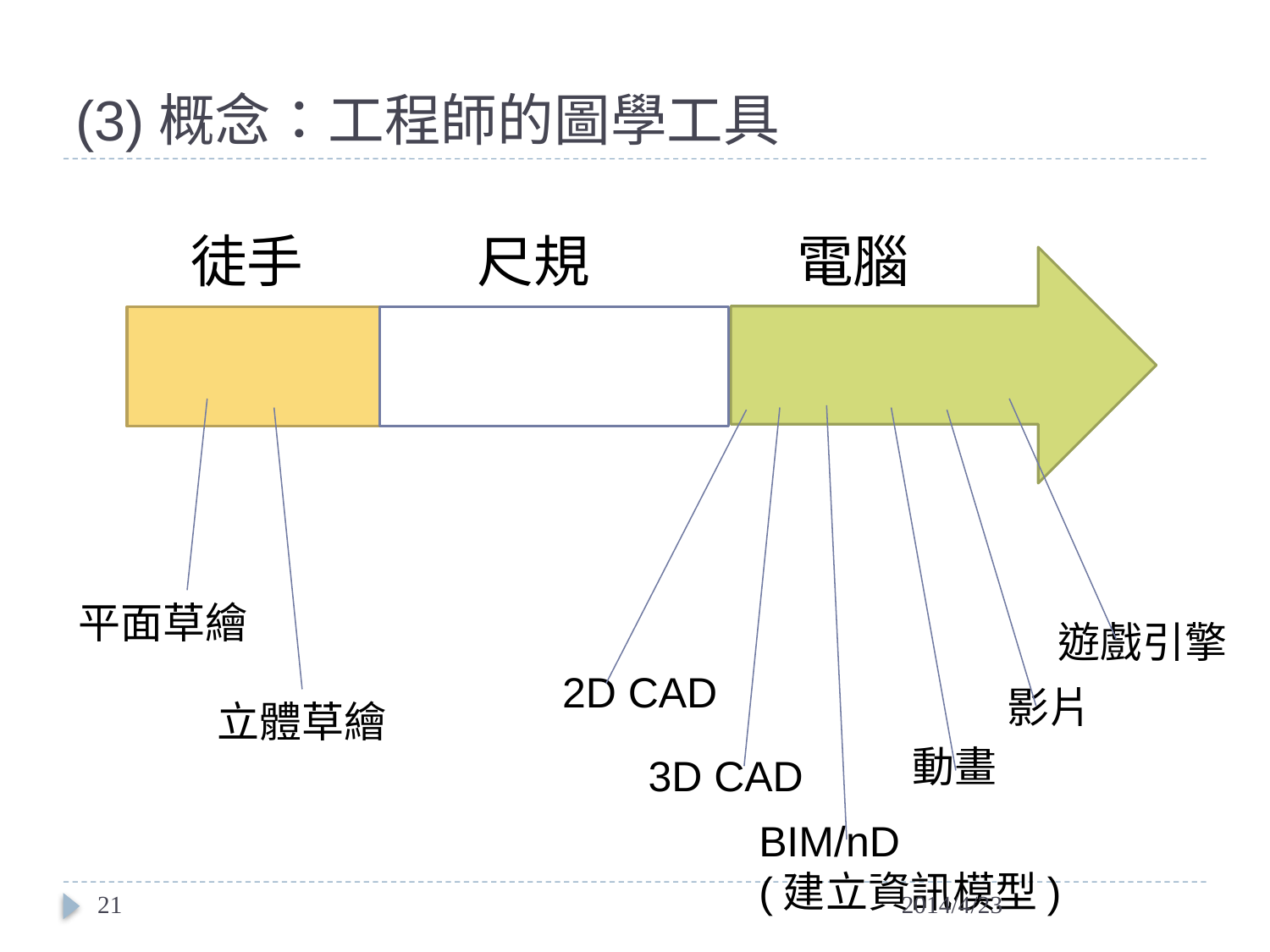

# (3)概念：工程師的圖學工具
徒手
尺規
電腦

平面草繪
遊戲引擎
2D CAD
影片
立體草繪
動畫
3D CAD
BIM/nD
(建立資訊模型)
21
2014/4/23